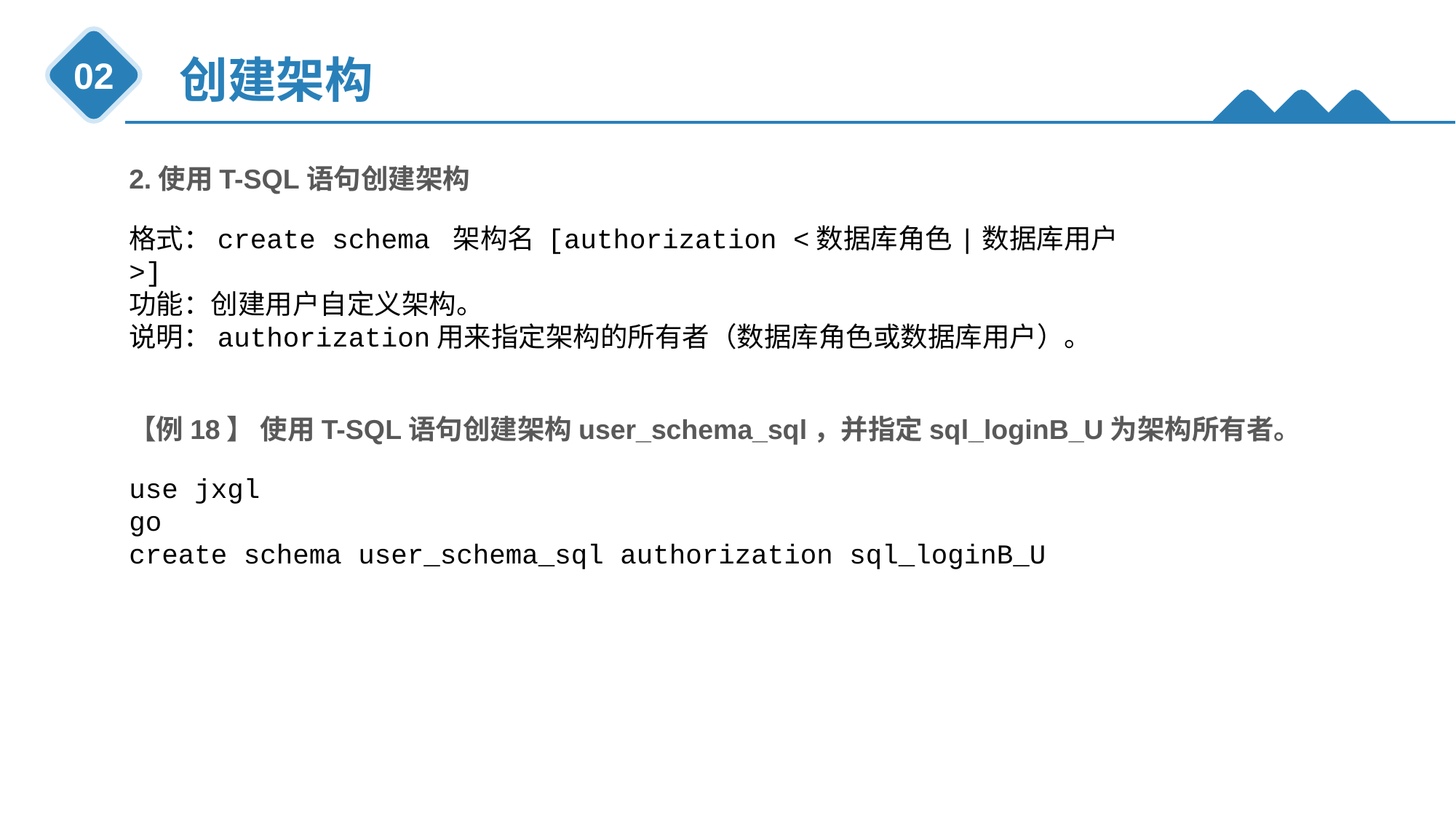

创建架构
02

2.使用T-SQL语句创建架构
格式：create schema 架构名 [authorization <数据库角色|数据库用户>]
功能：创建用户自定义架构。
说明：authorization用来指定架构的所有者（数据库角色或数据库用户）。
【例18】 使用T-SQL语句创建架构user_schema_sql，并指定sql_loginB_U为架构所有者。
use jxgl
go
create schema user_schema_sql authorization sql_loginB_U